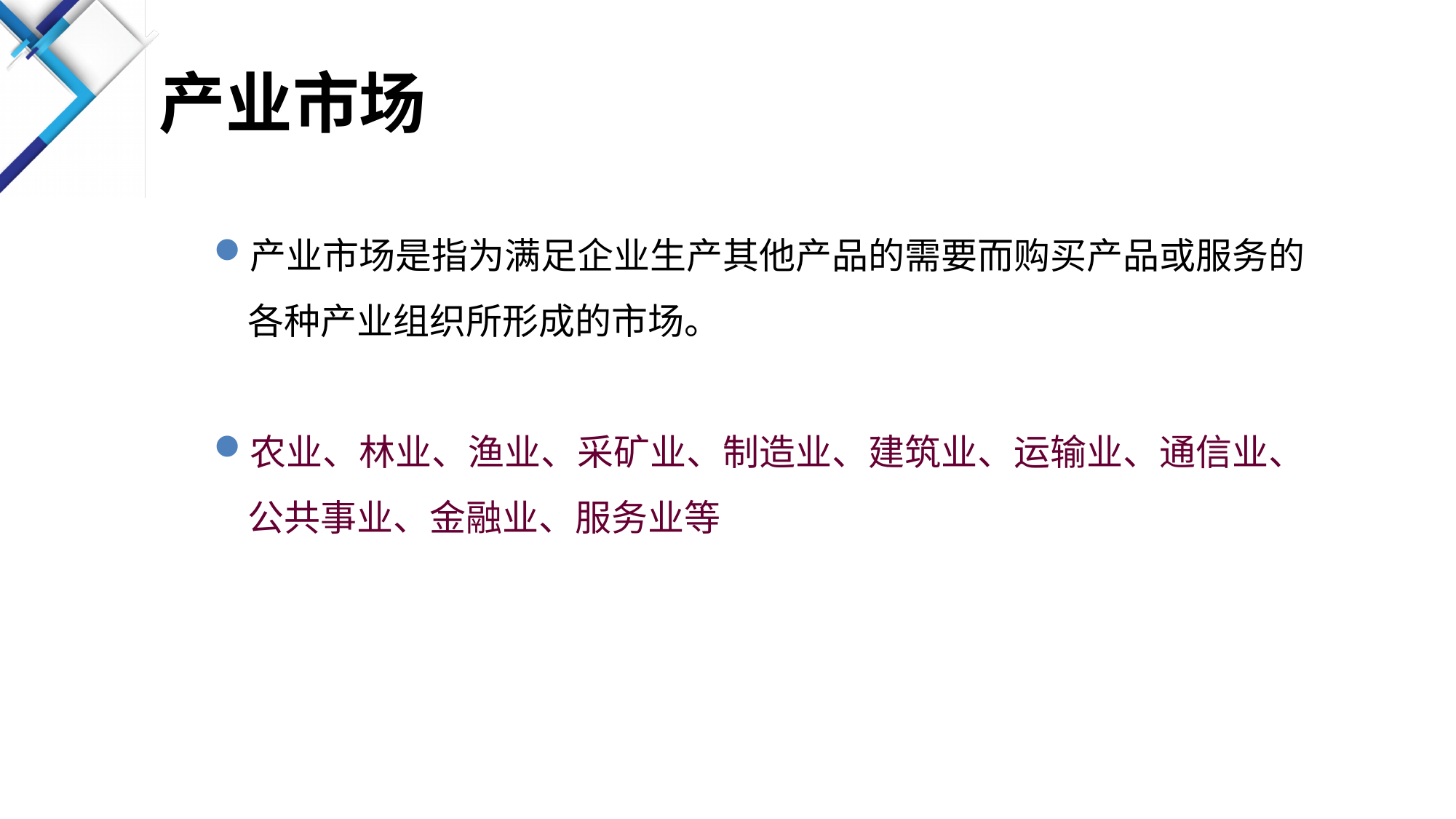

# 产业市场
产业市场是指为满足企业生产其他产品的需要而购买产品或服务的各种产业组织所形成的市场。

农业、林业、渔业、采矿业、制造业、建筑业、运输业、通信业、公共事业、金融业、服务业等